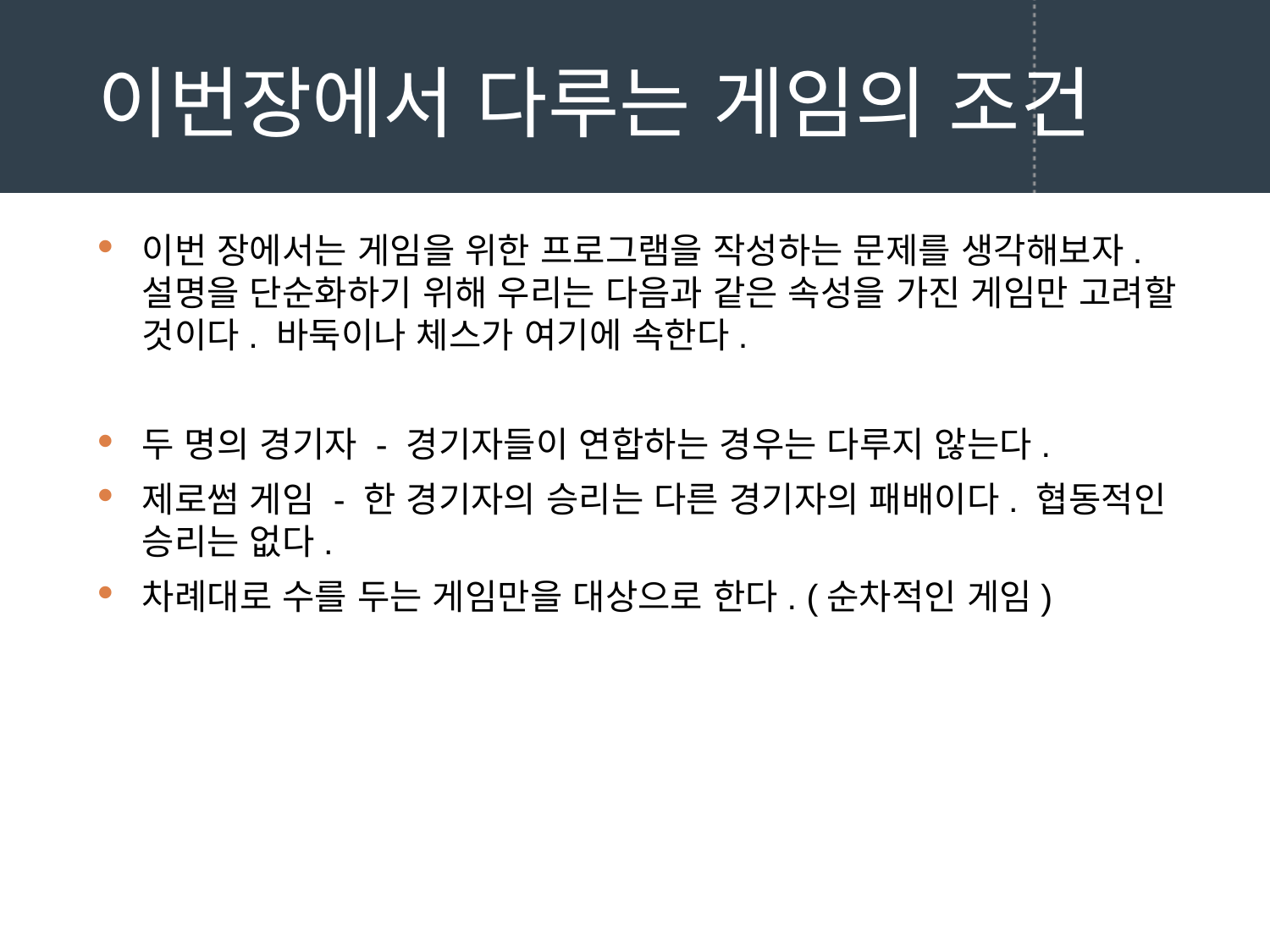

# 이번장에서 다루는 게임의 조건
이번 장에서는 게임을 위한 프로그램을 작성하는 문제를 생각해보자. 설명을 단순화하기 위해 우리는 다음과 같은 속성을 가진 게임만 고려할 것이다. 바둑이나 체스가 여기에 속한다.

두 명의 경기자 - 경기자들이 연합하는 경우는 다루지 않는다.
제로썸 게임 - 한 경기자의 승리는 다른 경기자의 패배이다. 협동적인 승리는 없다.
차례대로 수를 두는 게임만을 대상으로 한다. (순차적인 게임)